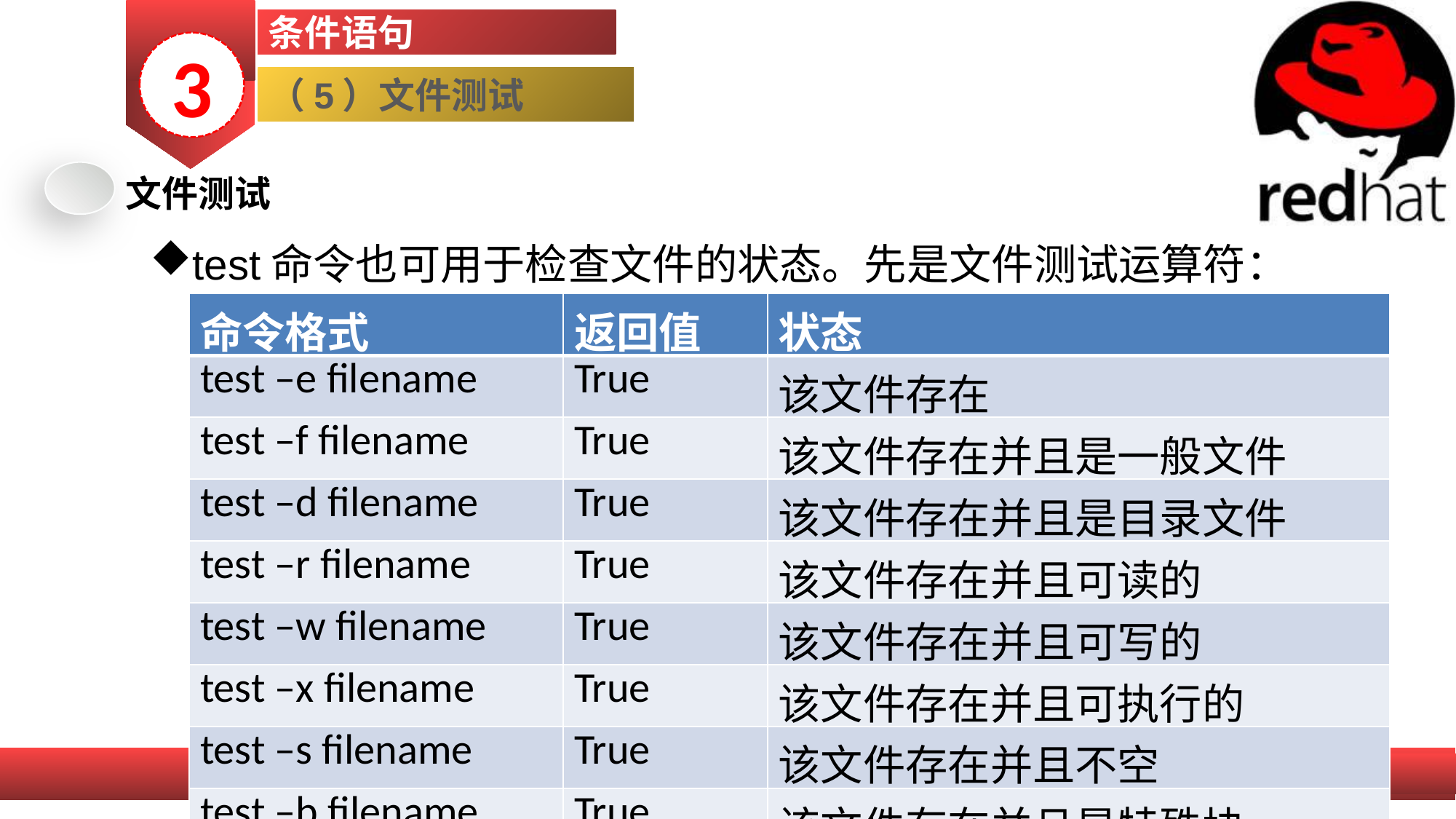

条件语句
3
（5）文件测试

文件测试
test命令也可用于检查文件的状态。先是文件测试运算符：

| 命令格式 | 返回值 | 状态 |
| --- | --- | --- |
| test –e filename | True | 该文件存在 |
| test –f filename | True | 该文件存在并且是一般文件 |
| test –d filename | True | 该文件存在并且是目录文件 |
| test –r filename | True | 该文件存在并且可读的 |
| test –w filename | True | 该文件存在并且可写的 |
| test –x filename | True | 该文件存在并且可执行的 |
| test –s filename | True | 该文件存在并且不空 |
| test –b filename | True | 该文件存在并且是特殊块 |
| test –L filename | True | 该文件存在并且是符号链接 |
| test –O filename | True | 该文件存在并且属于当前用户 |
| test –G filename | True | 该文件存在并且属于当前用户组 |
| test file1 –nt file2 | True | 文件file1比文件file2新 |
| test file1 –ot file2 | True | 文件file1比文件file2旧 |